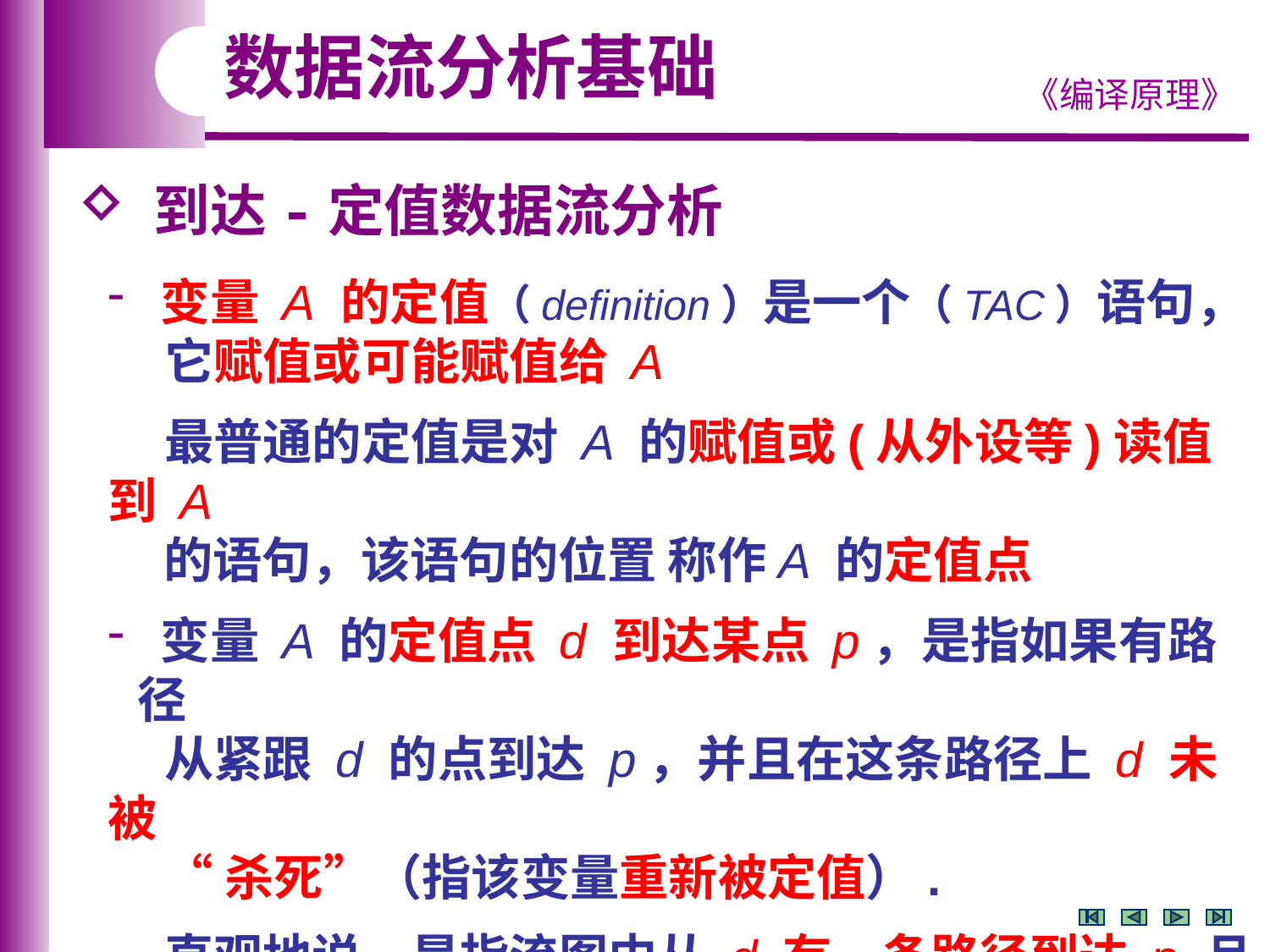

数据流分析基础
 到达-定值数据流分析
 变量 A 的定值（definition）是一个（TAC）语句，
    它赋值或可能赋值给 A

    最普通的定值是对 A 的赋值或(从外设等)读值到 A
    的语句，该语句的位置 称作A 的定值点

 变量 A 的定值点 d 到达某点 p，是指如果有路径
    从紧跟 d 的点到达 p，并且在这条路径上 d 未被
     “杀死”（指该变量重新被定值）.

    直观地说，是指流图中从 d 有一条路径到达 p 且
    该通路上没有 A 的其它定值